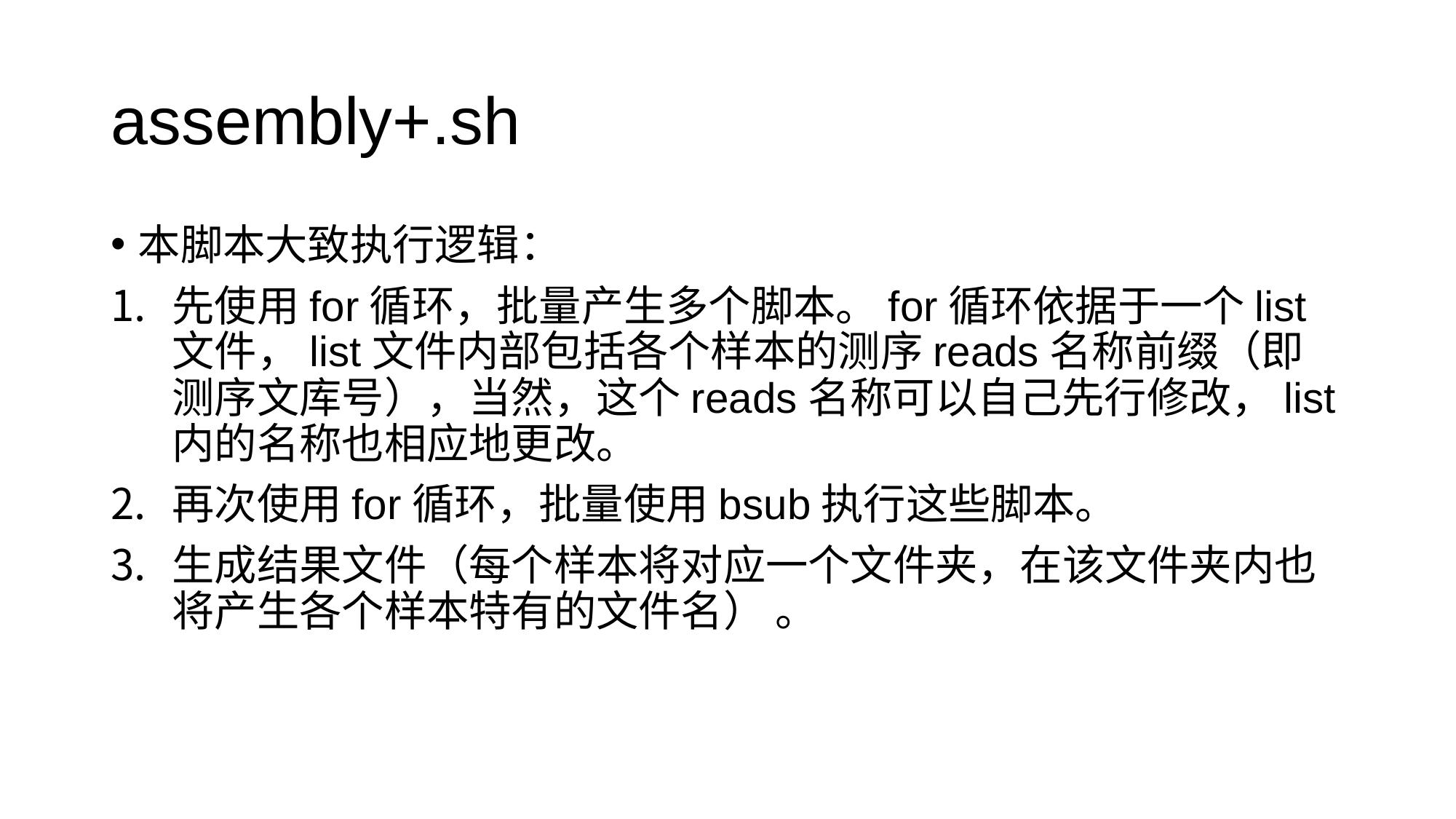

# assembly+.sh
本脚本大致执行逻辑：
先使用for循环，批量产生多个脚本。for循环依据于一个list文件，list文件内部包括各个样本的测序reads名称前缀（即测序文库号），当然，这个reads名称可以自己先行修改，list内的名称也相应地更改。
再次使用for循环，批量使用bsub执行这些脚本。
生成结果文件（每个样本将对应一个文件夹，在该文件夹内也将产生各个样本特有的文件名） 。